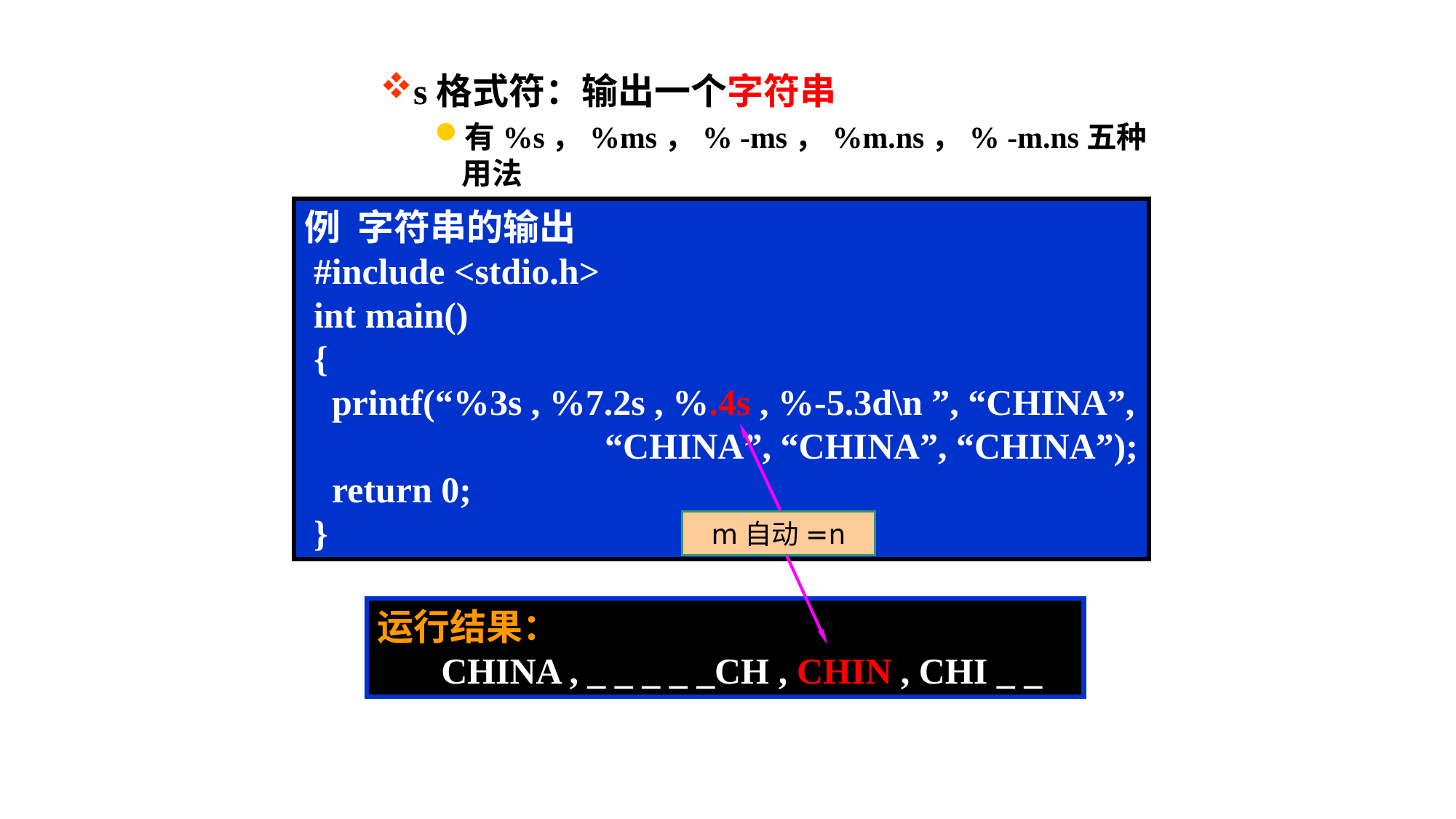

s格式符：输出一个字符串
有%s，%ms，% -ms，%m.ns，% -m.ns五种用法
例  字符串的输出
 #include <stdio.h>
 int main()
 {
   printf(“%3s , %7.2s , %.4s , %-5.3d\n ”, “CHINA”,
                                 “CHINA”, “CHINA”, “CHINA”);
   return 0;
 }

m自动=n

运行结果：
       CHINA , _ _ _ _ _CH , CHIN , CHI _ _